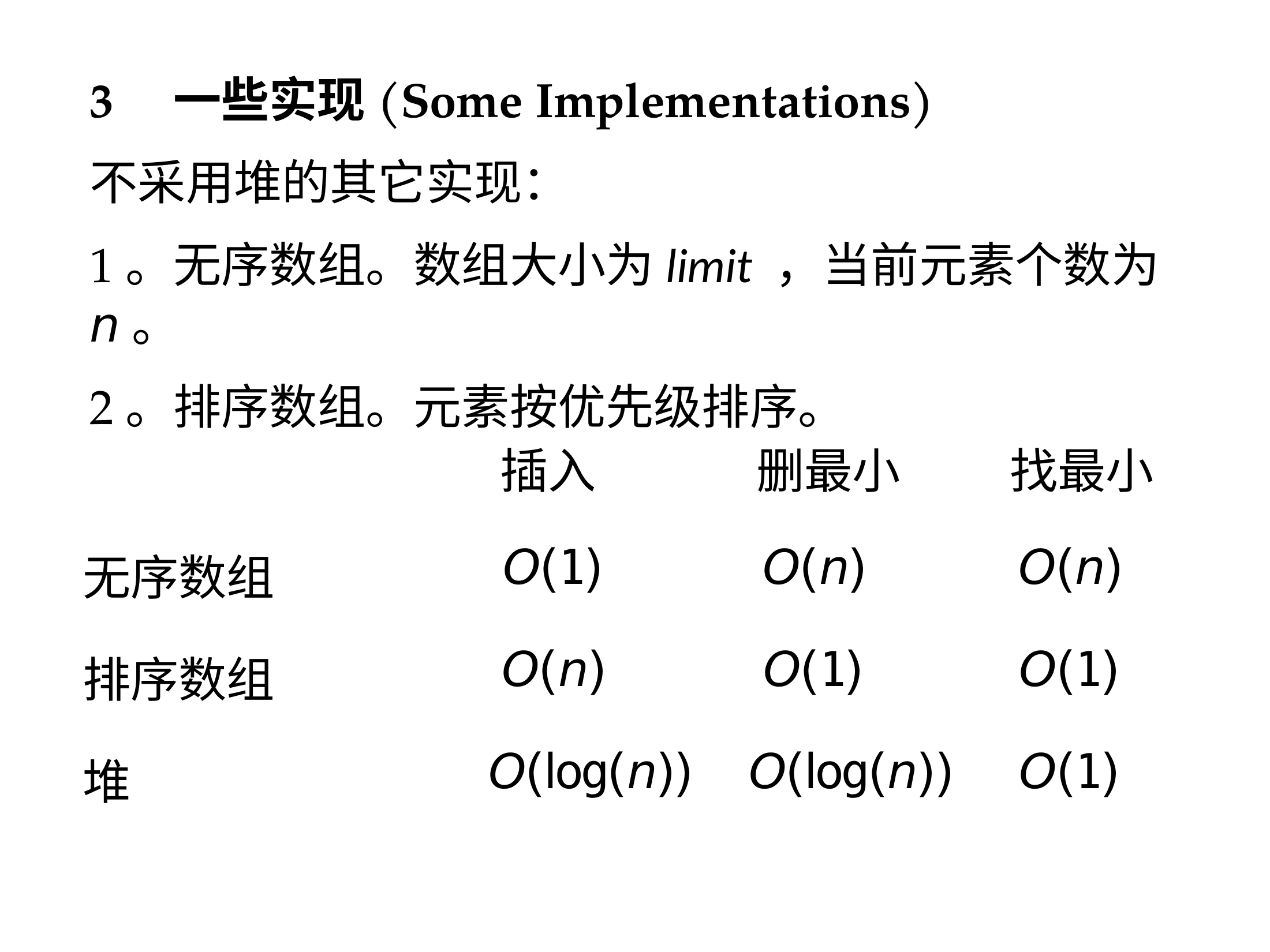

3    一些实现(Some Implementations)
不采用堆的其它实现：
1。无序数组。数组大小为limit ，当前元素个数为n。
2。排序数组。元素按优先级排序。
|  | 插入 | 删最小 | 找最小 |
| --- | --- | --- | --- |
| 无序数组 | O(1) | O(n) | O(n) |
| 排序数组 | O(n) | O(1) | O(1) |
| 堆 | O(log(n)) | O(log(n)) | O(1) |